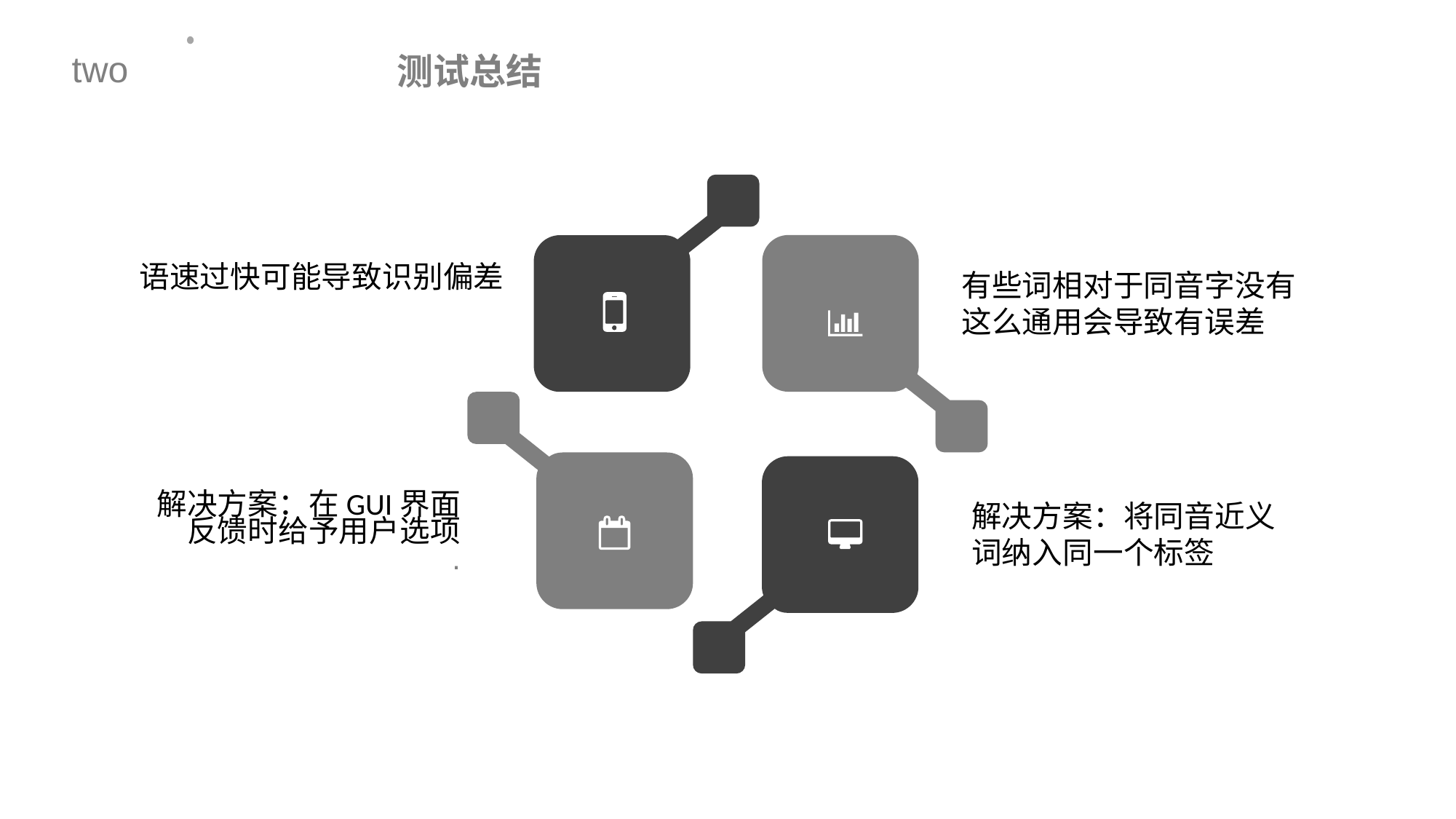

测试总结

two

语速过快可能导致识别偏差
有些词相对于同音字没有这么通用会导致有误差
解决方案：在GUI界面反馈时给予用户选项
.

解决方案：将同音近义词纳入同一个标签